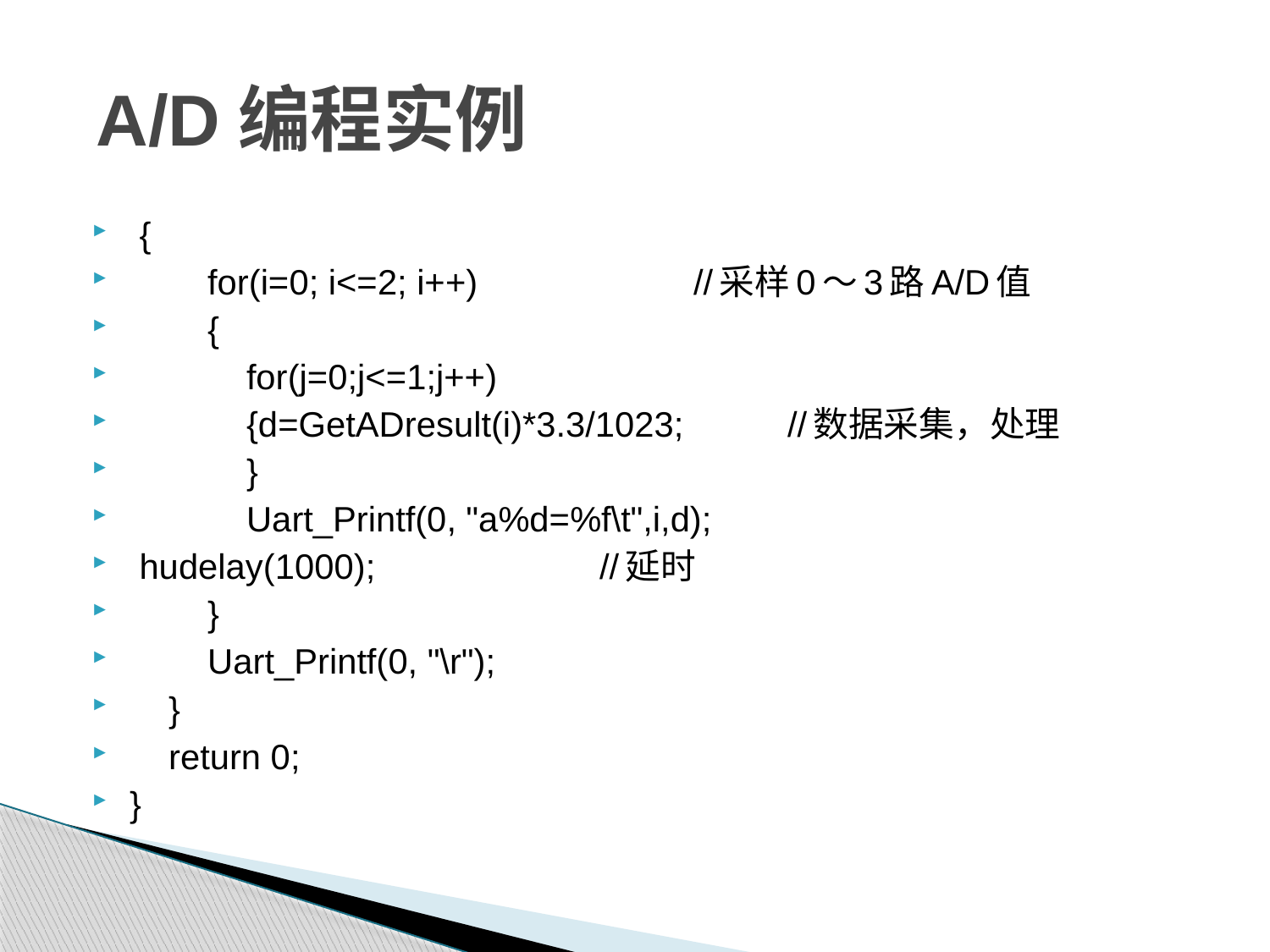

# A/D编程实例
 {
        for(i=0; i<=2; i++)                		//采样0～3路A/D值
        {
            for(j=0;j<=1;j++)
            {d=GetADresult(i)*3.3/1023; 			//数据采集，处理
            }
            Uart_Printf(0, "a%d=%f\t",i,d);
 hudelay(1000);                		//延时
        }
        Uart_Printf(0, "\r");
    }
    return 0;
}